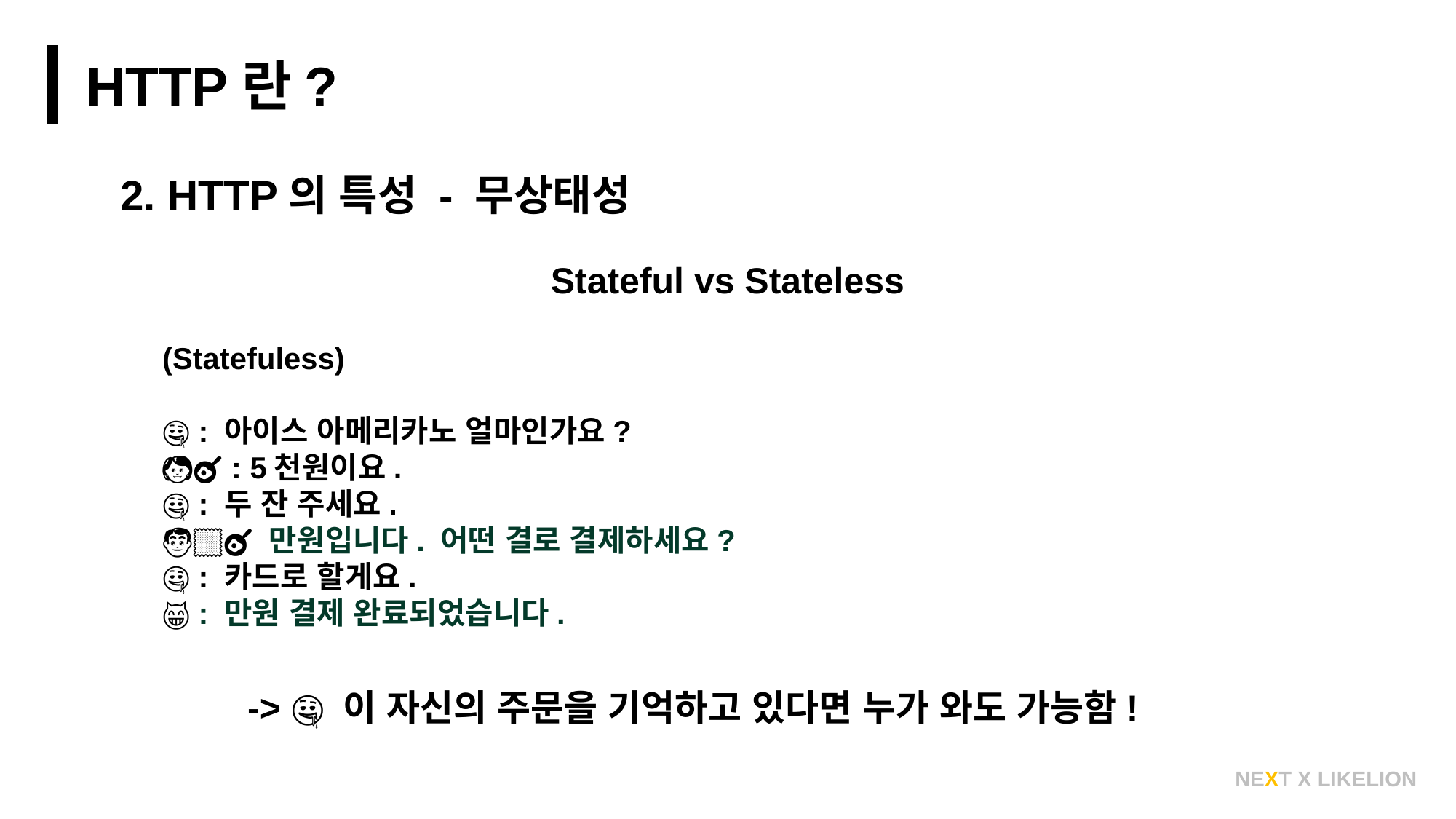

HTTP란?
2. HTTP의 특성 - 무상태성
Stateful vs Stateless
(Statefuless)

🤤 : 아이스 아메리카노 얼마인가요?
👩‍🍳 : 5천원이요.
🤤 : 두 잔 주세요.
👨🏻‍🍳 만원입니다. 어떤 결로 결제하세요?
🤤 : 카드로 할게요.
😸 : 만원 결제 완료되었습니다.

-> 🤤 이 자신의 주문을 기억하고 있다면 누가 와도 가능함!

NEXT X LIKELION